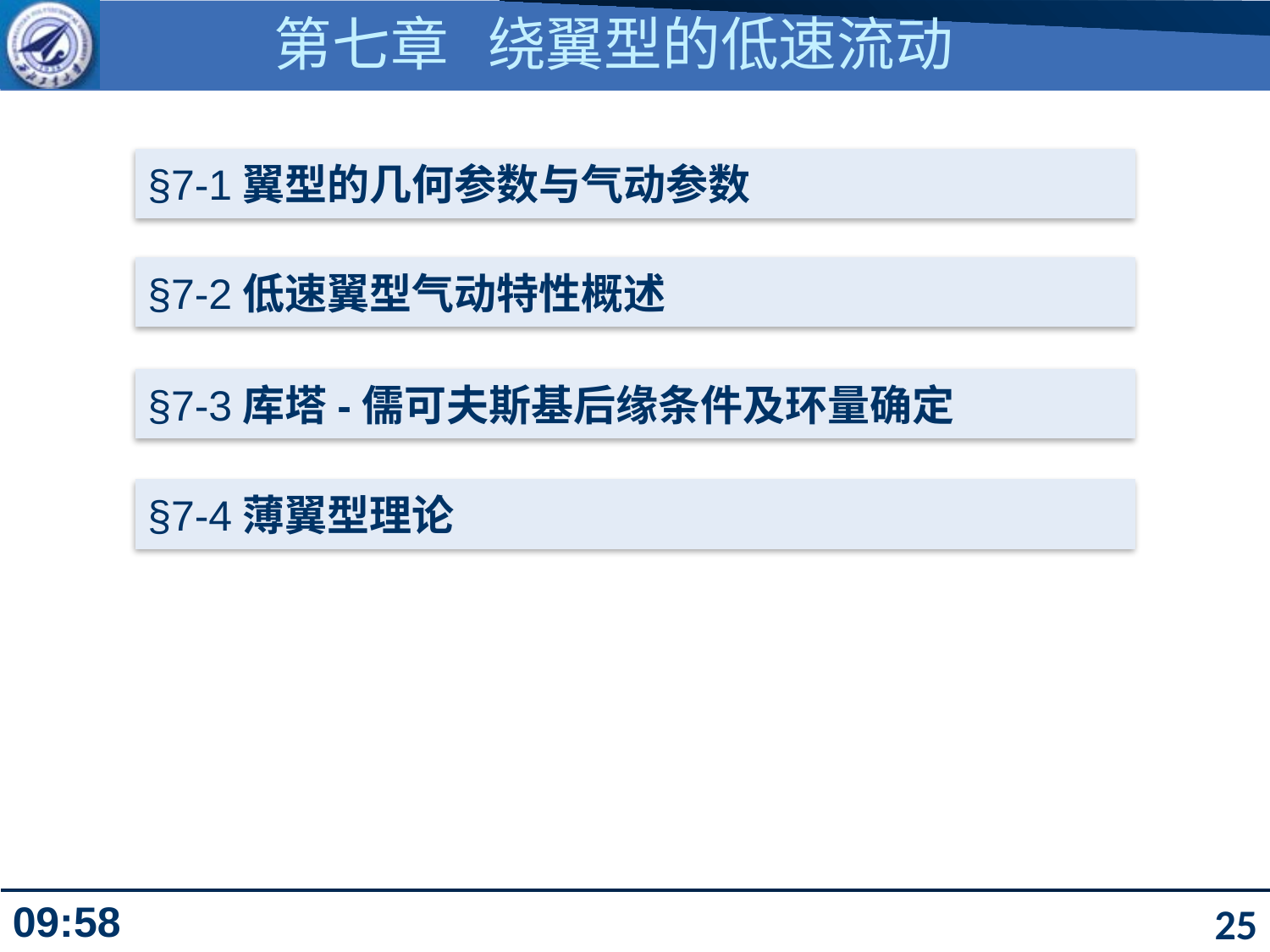

# 第七章   绕翼型的低速流动
§7-1翼型的几何参数与气动参数
§7-2低速翼型气动特性概述
§7-3库塔-儒可夫斯基后缘条件及环量确定
§7-4薄翼型理论
25